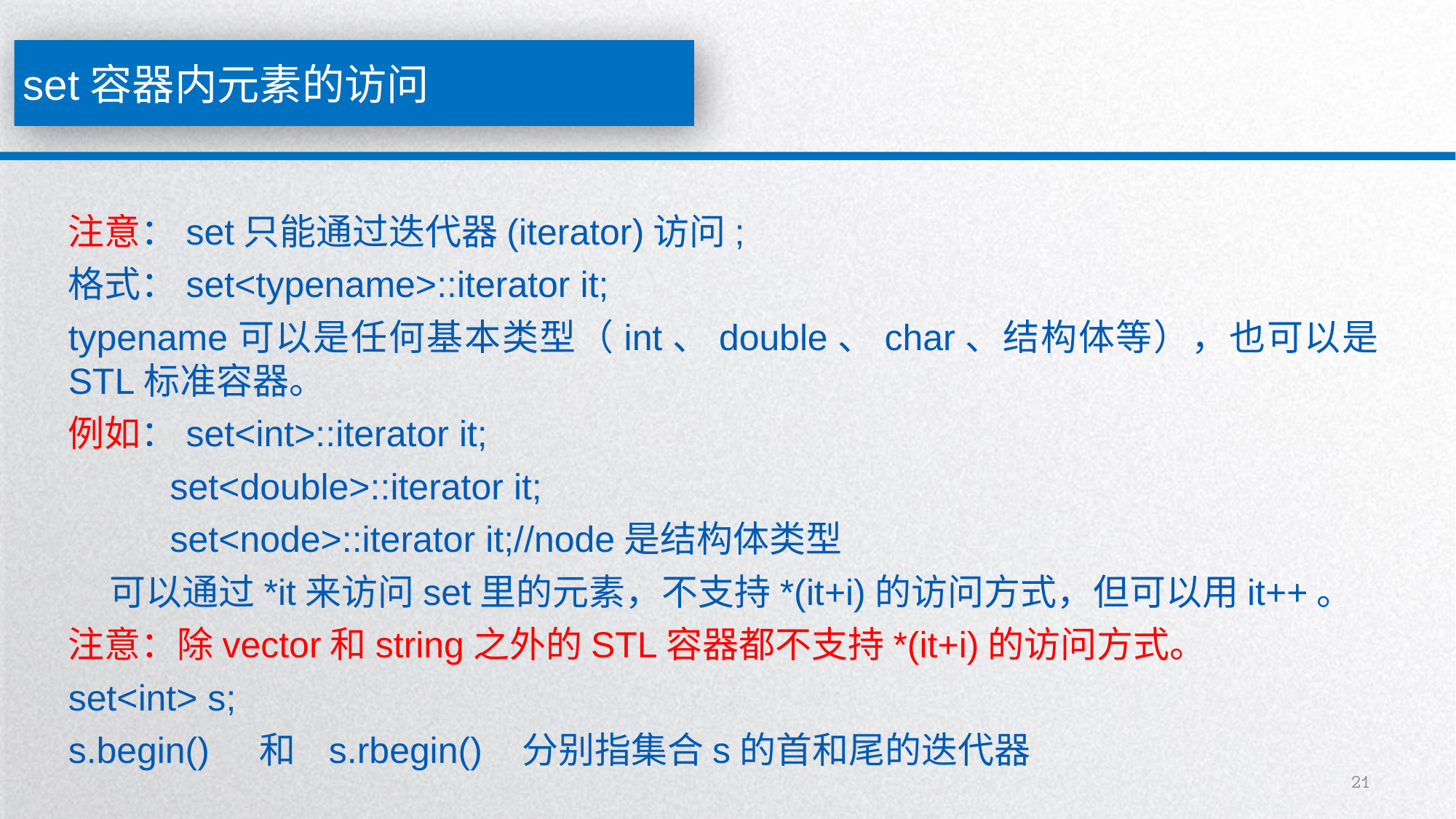

set容器内元素的访问
注意：set只能通过迭代器(iterator)访问;
格式：set<typename>::iterator it;
typename可以是任何基本类型（int、double、char、结构体等），也可以是STL标准容器。
例如：set<int>::iterator it;
          set<double>::iterator it;
          set<node>::iterator it;//node是结构体类型
    可以通过*it来访问set里的元素，不支持*(it+i)的访问方式，但可以用it++。
注意：除vector和string之外的STL容器都不支持*(it+i)的访问方式。
set<int> s;
s.begin()    和   s.rbegin()   分别指集合s的首和尾的迭代器
21